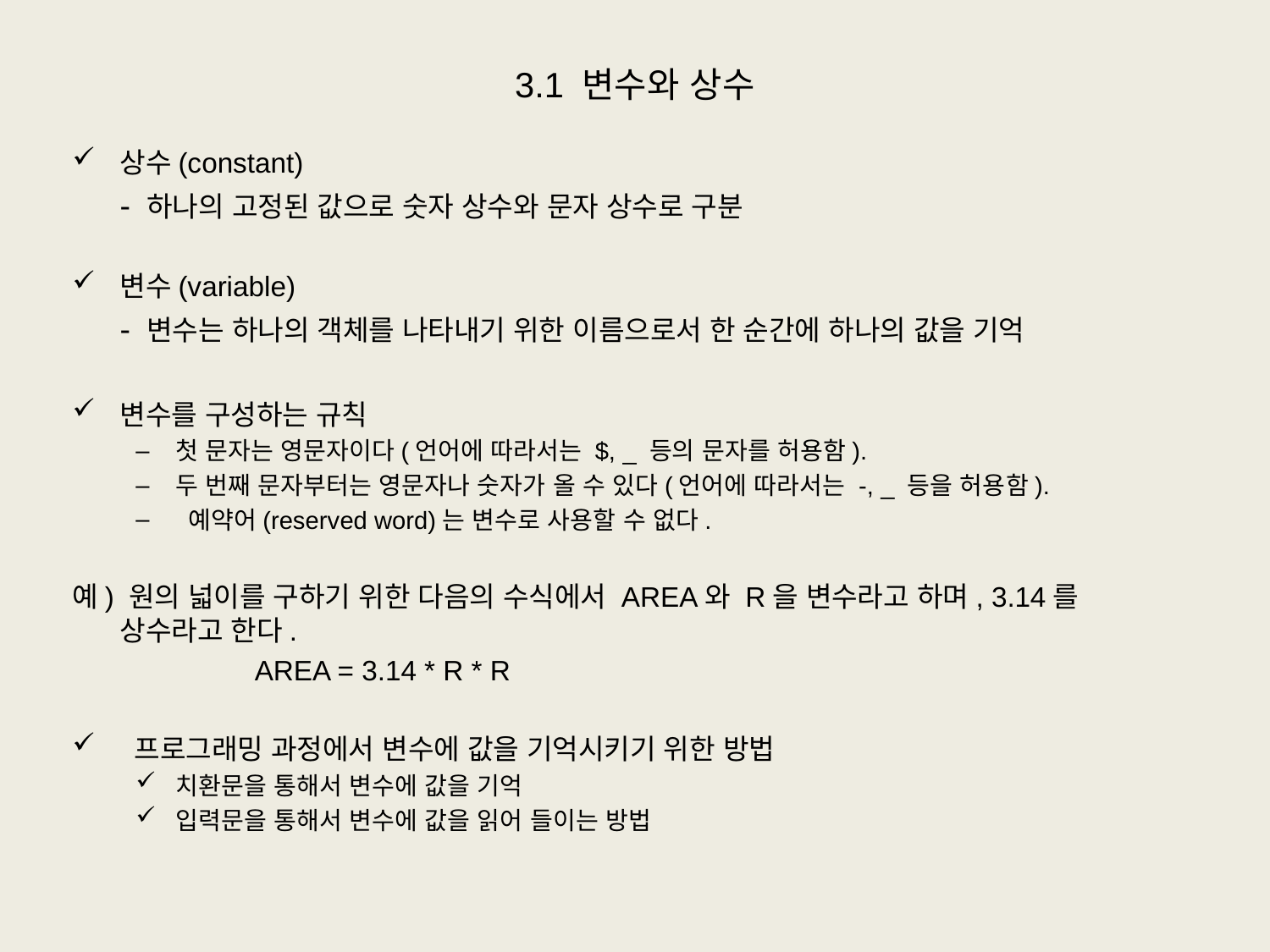

# 3.1 변수와 상수
상수(constant)
	- 하나의 고정된 값으로 숫자 상수와 문자 상수로 구분

변수(variable)
	- 변수는 하나의 객체를 나타내기 위한 이름으로서 한 순간에 하나의 값을 기억

변수를 구성하는 규칙
첫 문자는 영문자이다(언어에 따라서는 $, _ 등의 문자를 허용함).
두 번째 문자부터는 영문자나 숫자가 올 수 있다(언어에 따라서는 -, _ 등을 허용함).
 예약어(reserved word)는 변수로 사용할 수 없다.

예) 원의 넓이를 구하기 위한 다음의 수식에서 AREA와 R을 변수라고 하며, 3.14를 상수라고 한다.
		 AREA = 3.14 * R * R

 프로그래밍 과정에서 변수에 값을 기억시키기 위한 방법
치환문을 통해서 변수에 값을 기억
입력문을 통해서 변수에 값을 읽어 들이는 방법